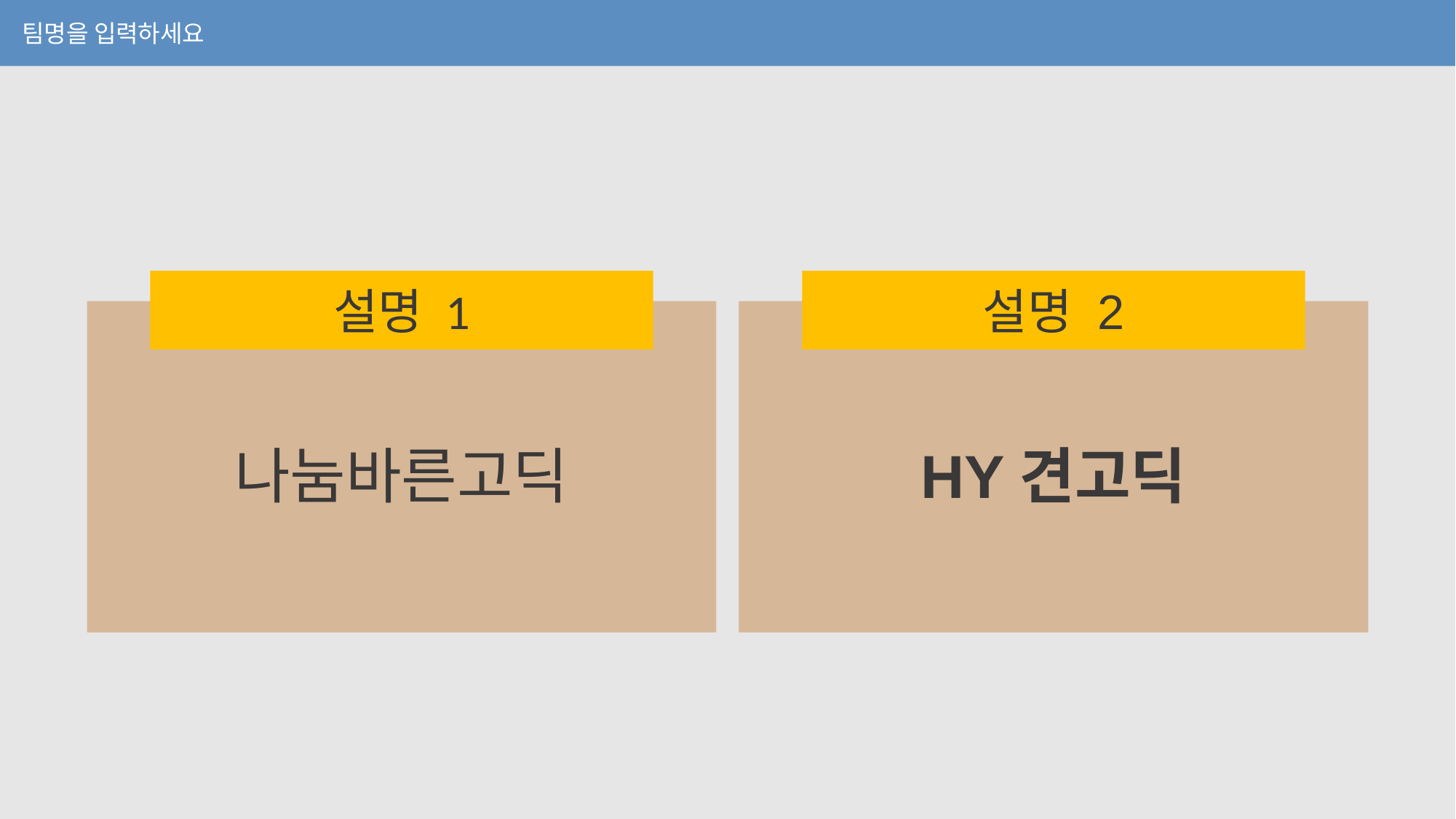

팀명을 입력하세요
설명 1
설명 2

나눔바른고딕

HY견고딕